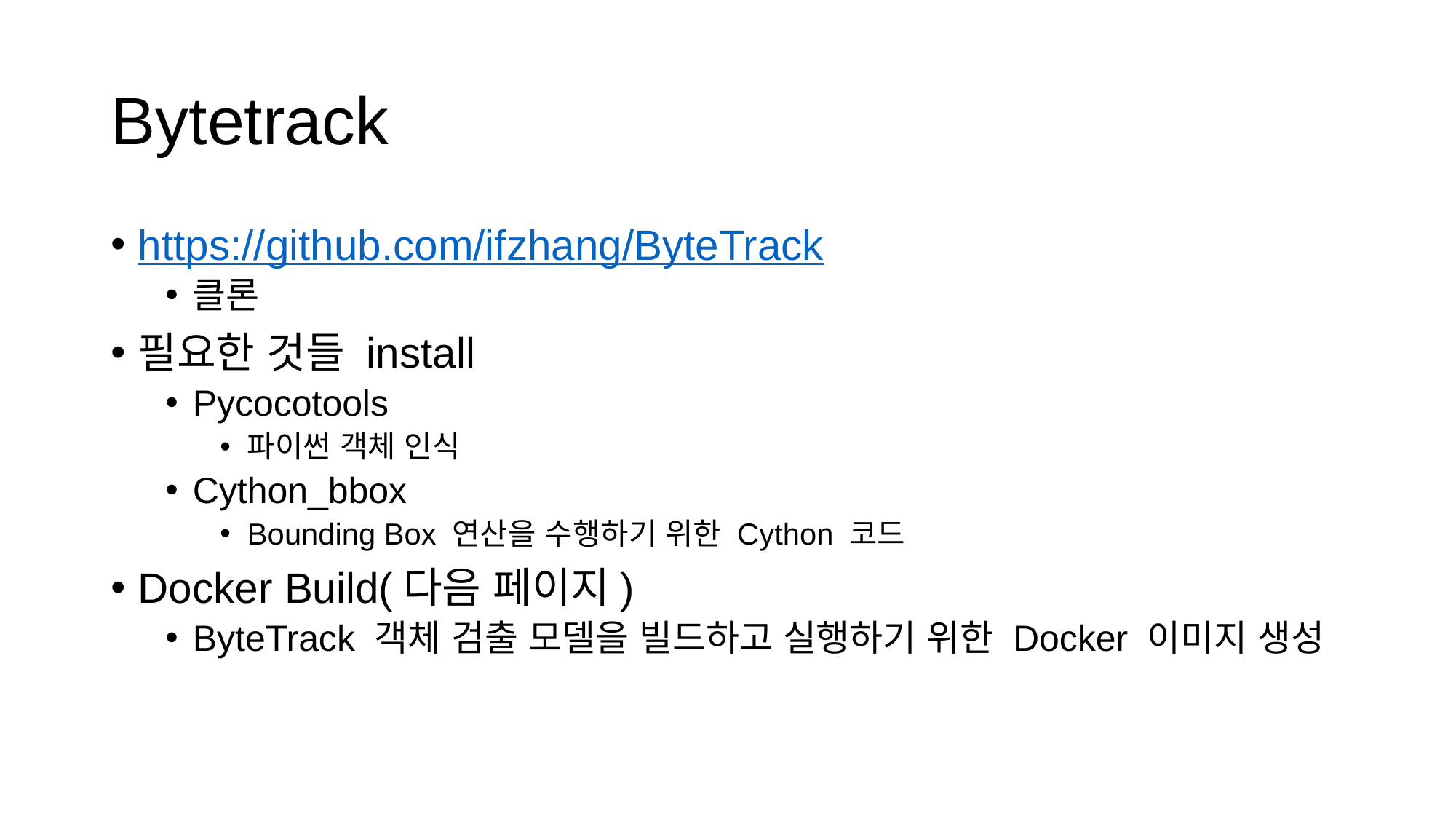

# Bytetrack
https://github.com/ifzhang/ByteTrack
클론
필요한 것들 install
Pycocotools
파이썬 객체 인식
Cython_bbox
Bounding Box 연산을 수행하기 위한 Cython 코드
Docker Build(다음 페이지)
ByteTrack 객체 검출 모델을 빌드하고 실행하기 위한 Docker 이미지 생성